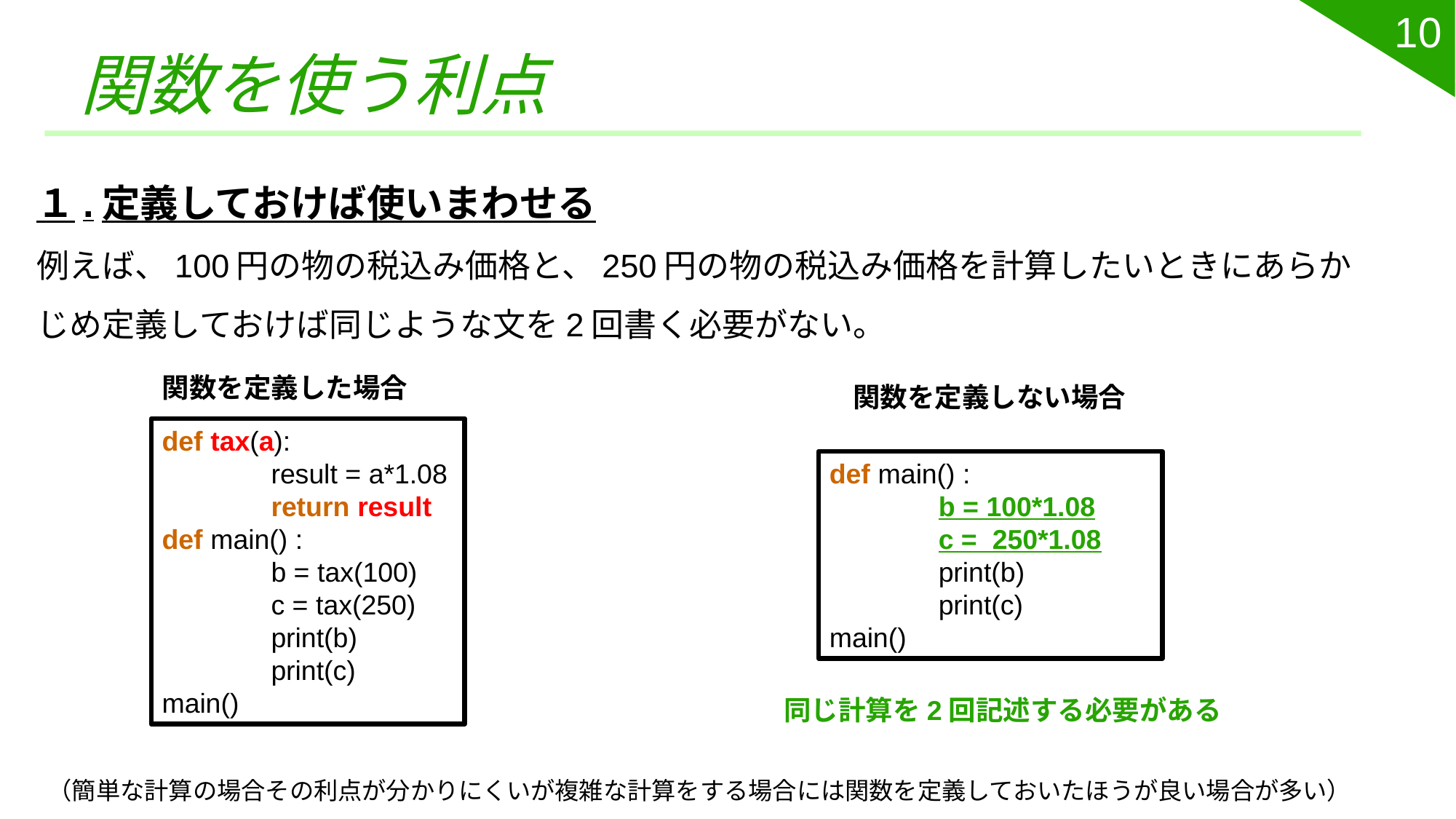

10
# 関数を使う利点
１.定義しておけば使いまわせる
例えば、100円の物の税込み価格と、250円の物の税込み価格を計算したいときにあらかじめ定義しておけば同じような文を2回書く必要がない。
関数を定義した場合
関数を定義しない場合
def tax(a):
	result = a*1.08
	return result
def main() :
	b = tax(100)
	c = tax(250)
	print(b)
	print(c)
main()
def main() :
	b = 100*1.08
	c =  250*1.08
	print(b)
	print(c)
main()
同じ計算を2回記述する必要がある
（簡単な計算の場合その利点が分かりにくいが複雑な計算をする場合には関数を定義しておいたほうが良い場合が多い）